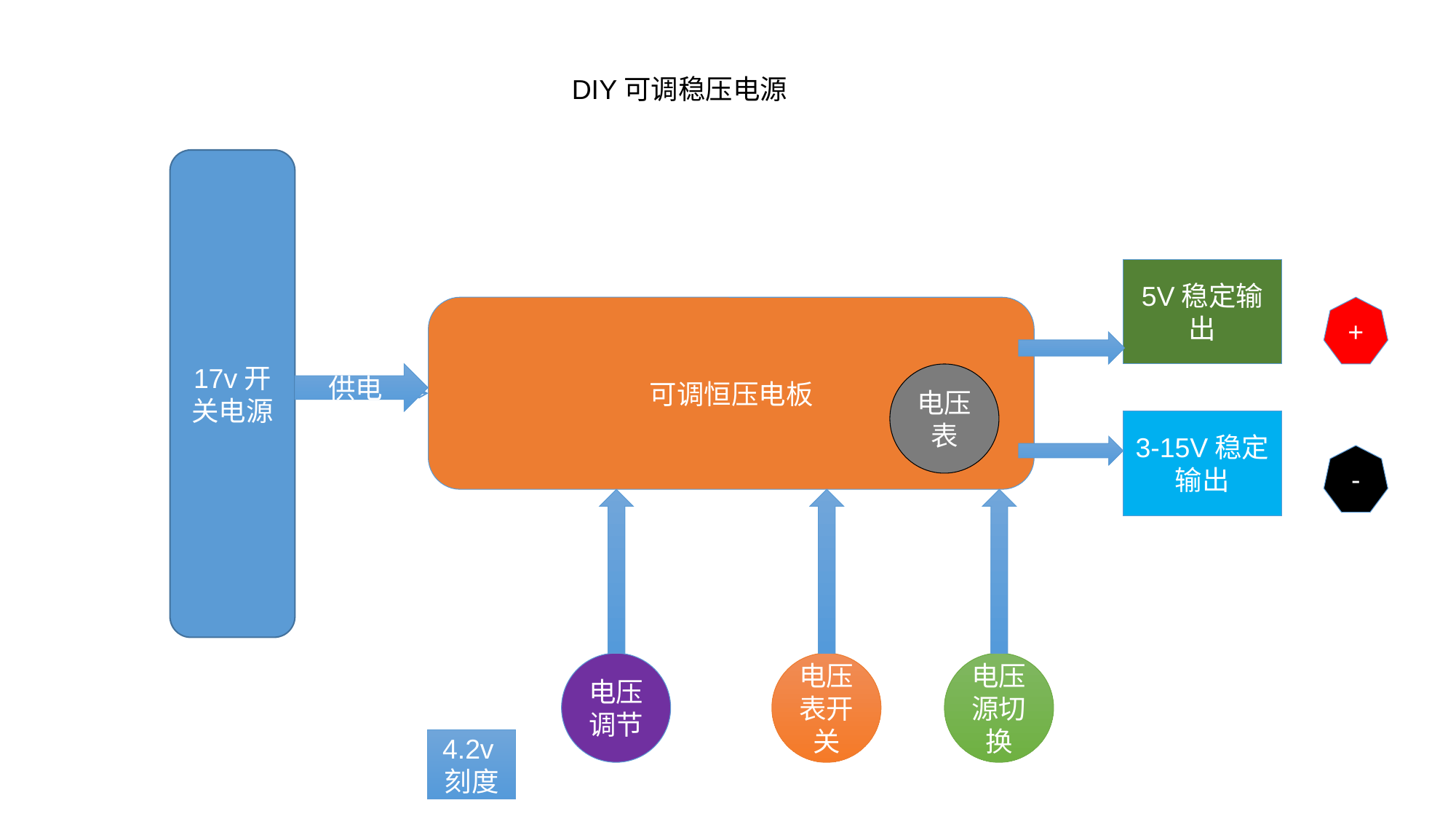

DIY可调稳压电源
17v开关电源
5V稳定输出
可调恒压电板
+

供电
电压表
3-15V稳定输出

-

电压调节
电压表开关
电压源切换
4.2v刻度